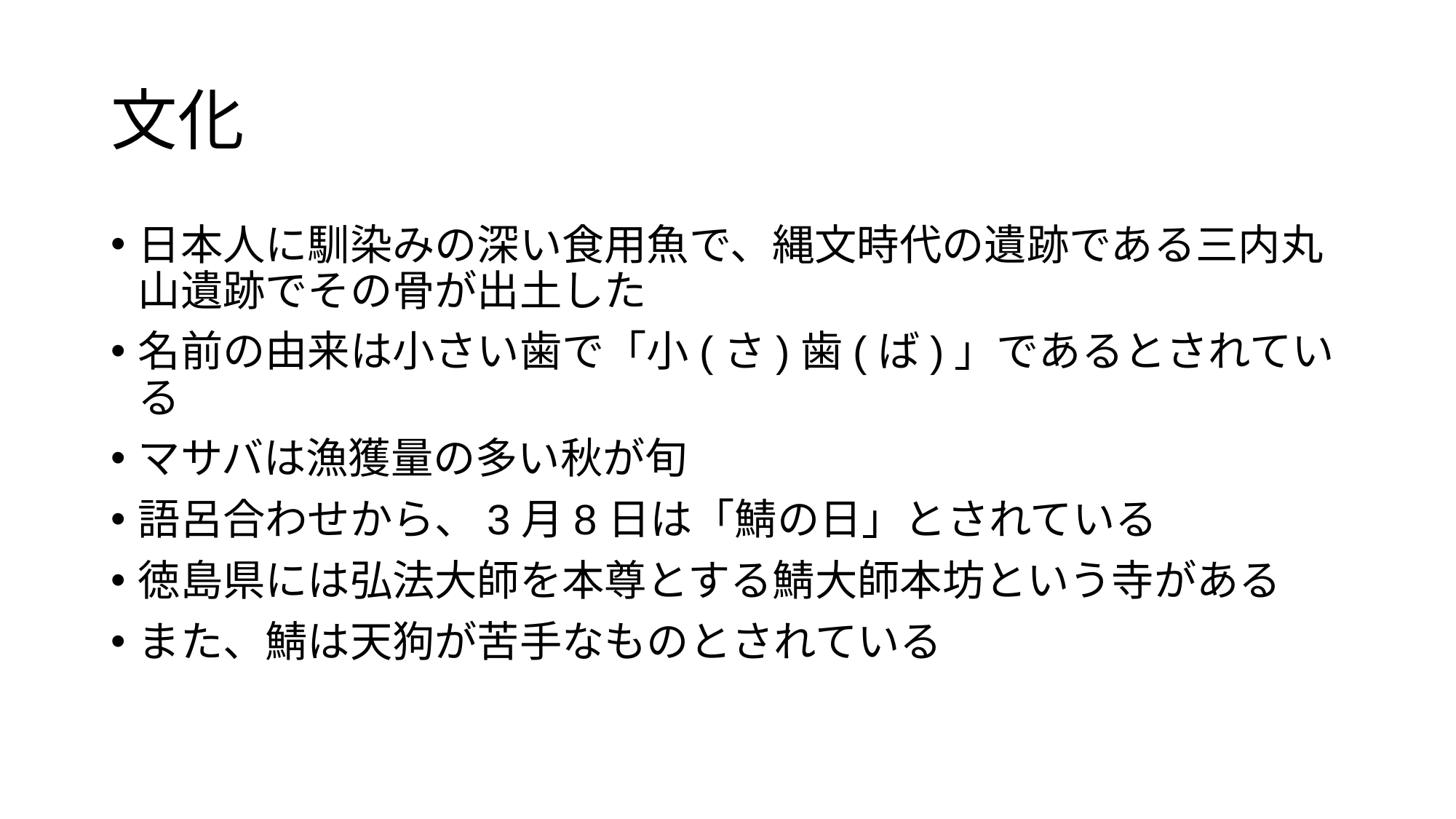

# 文化
日本人に馴染みの深い食用魚で、縄文時代の遺跡である三内丸山遺跡でその骨が出土した
名前の由来は小さい歯で「小(さ)歯(ば)」であるとされている
マサバは漁獲量の多い秋が旬
語呂合わせから、3月8日は「鯖の日」とされている
徳島県には弘法大師を本尊とする鯖大師本坊という寺がある
また、鯖は天狗が苦手なものとされている